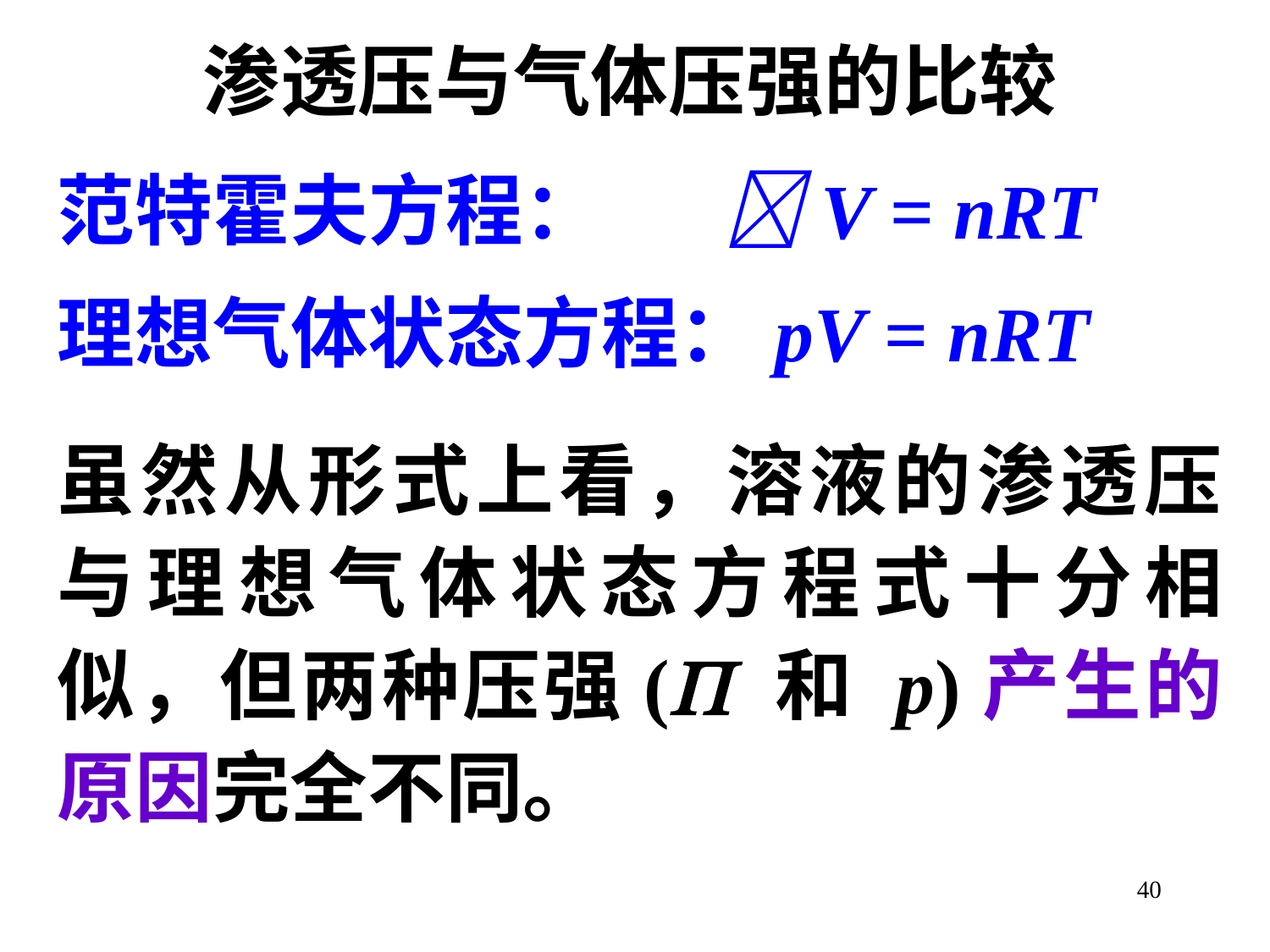

渗透压与气体压强的比较
范特霍夫方程：       ΠV = nRT
理想气体状态方程：pV = nRT
虽然从形式上看，溶液的渗透压与理想气体状态方程式十分相似，但两种压强(Π 和 p)产生的原因完全不同。
40